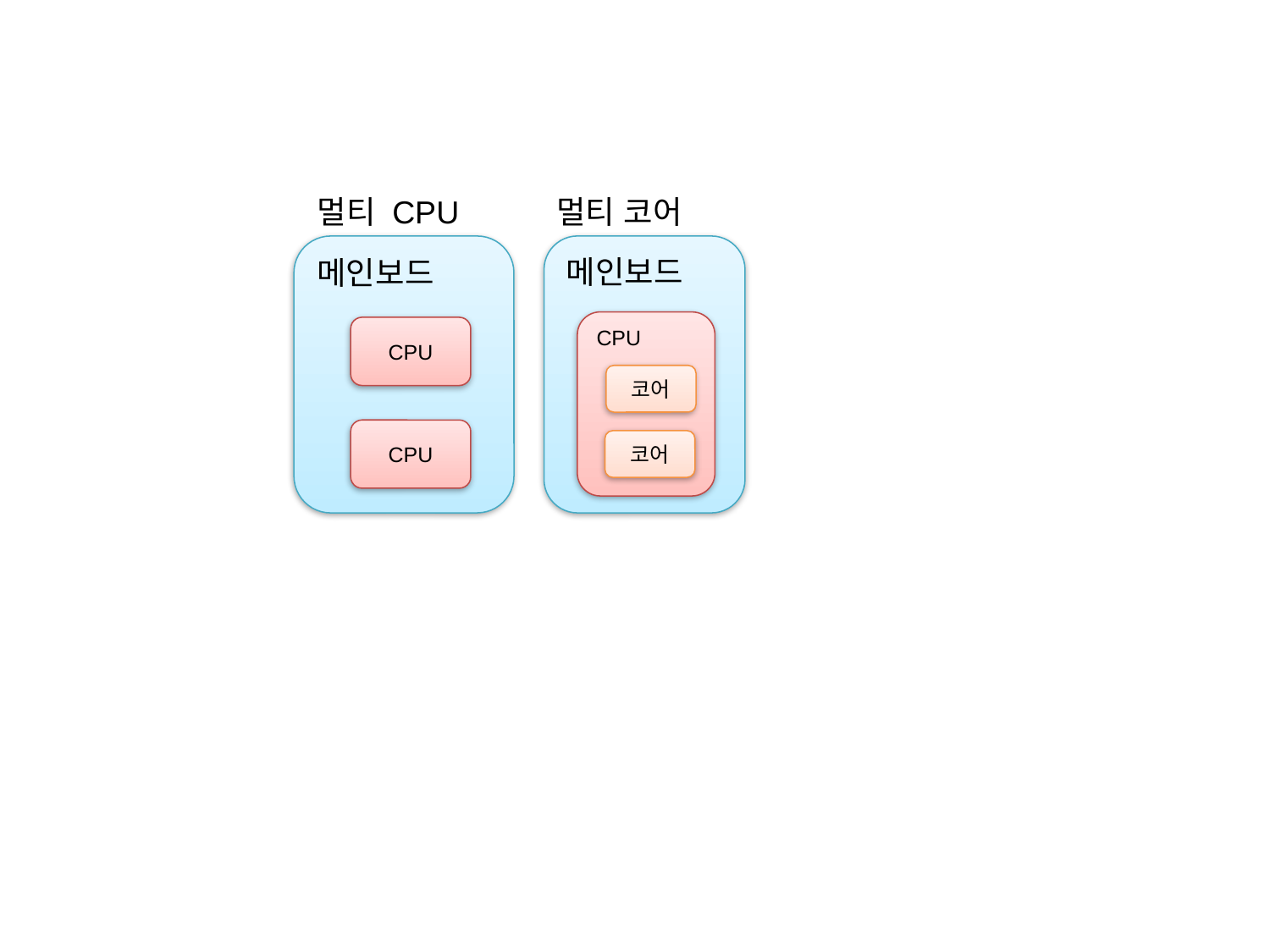

멀티 코어
멀티 CPU
메인보드
메인보드
CPU
CPU
코어
CPU
코어